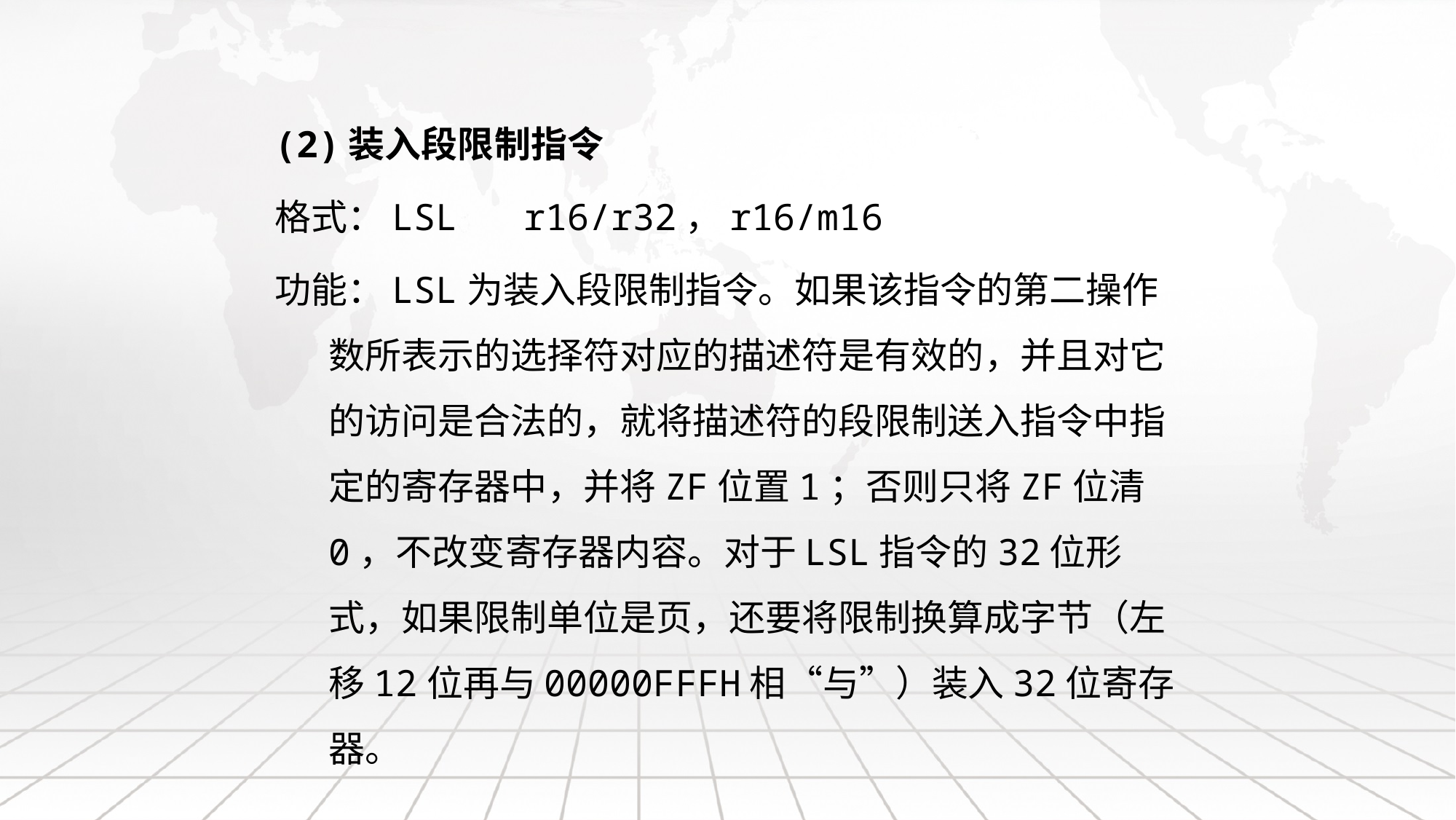

(2)装入段限制指令
格式：LSL   r16/r32，r16/m16
功能：LSL为装入段限制指令。如果该指令的第二操作数所表示的选择符对应的描述符是有效的，并且对它的访问是合法的，就将描述符的段限制送入指令中指定的寄存器中，并将ZF位置1；否则只将ZF位清0，不改变寄存器内容。对于LSL指令的32位形式，如果限制单位是页，还要将限制换算成字节（左移12位再与00000FFFH相“与”）装入32位寄存器。